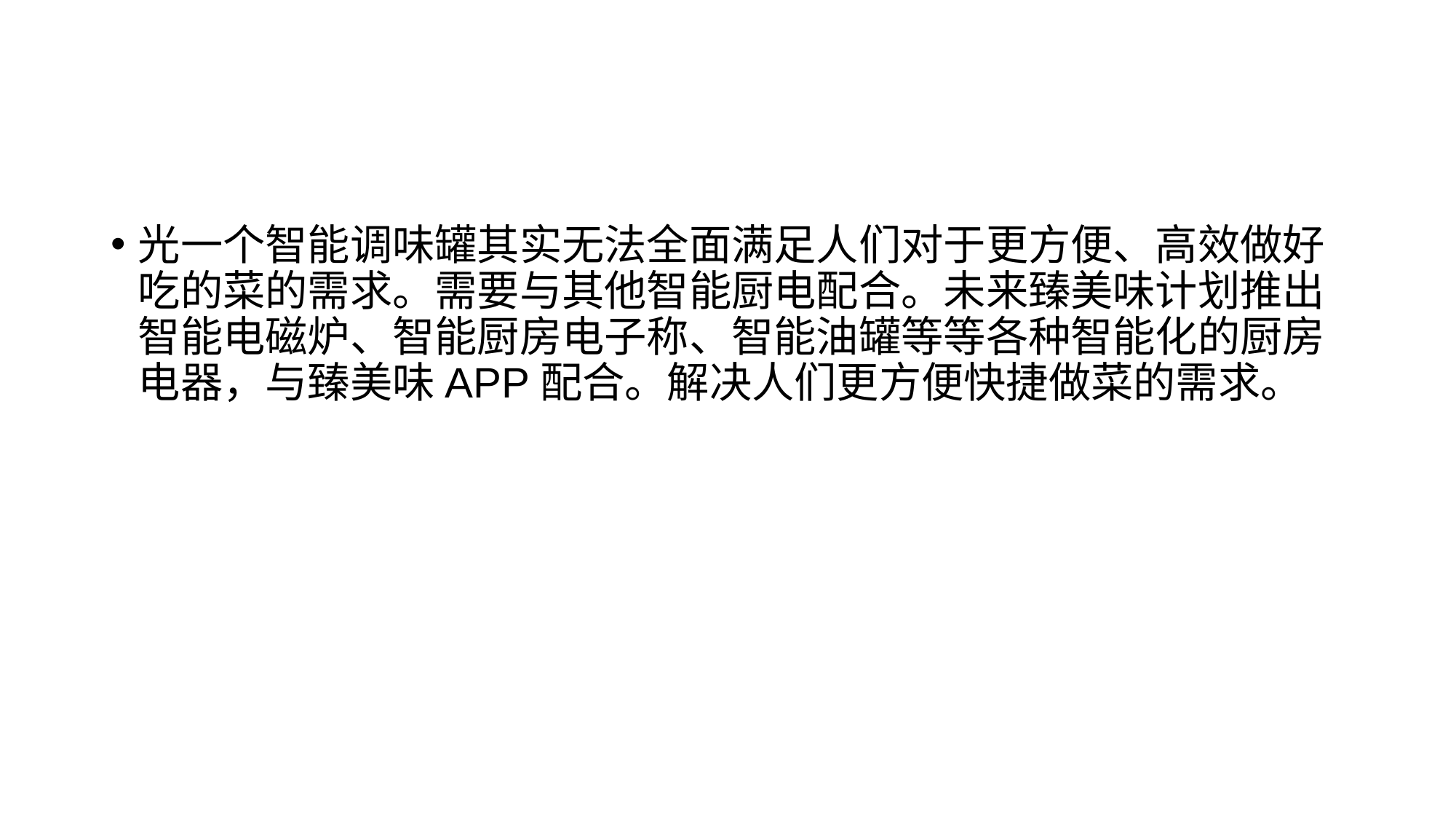

#
光一个智能调味罐其实无法全面满足人们对于更方便、高效做好吃的菜的需求。需要与其他智能厨电配合。未来臻美味计划推出智能电磁炉、智能厨房电子称、智能油罐等等各种智能化的厨房电器，与臻美味APP配合。解决人们更方便快捷做菜的需求。